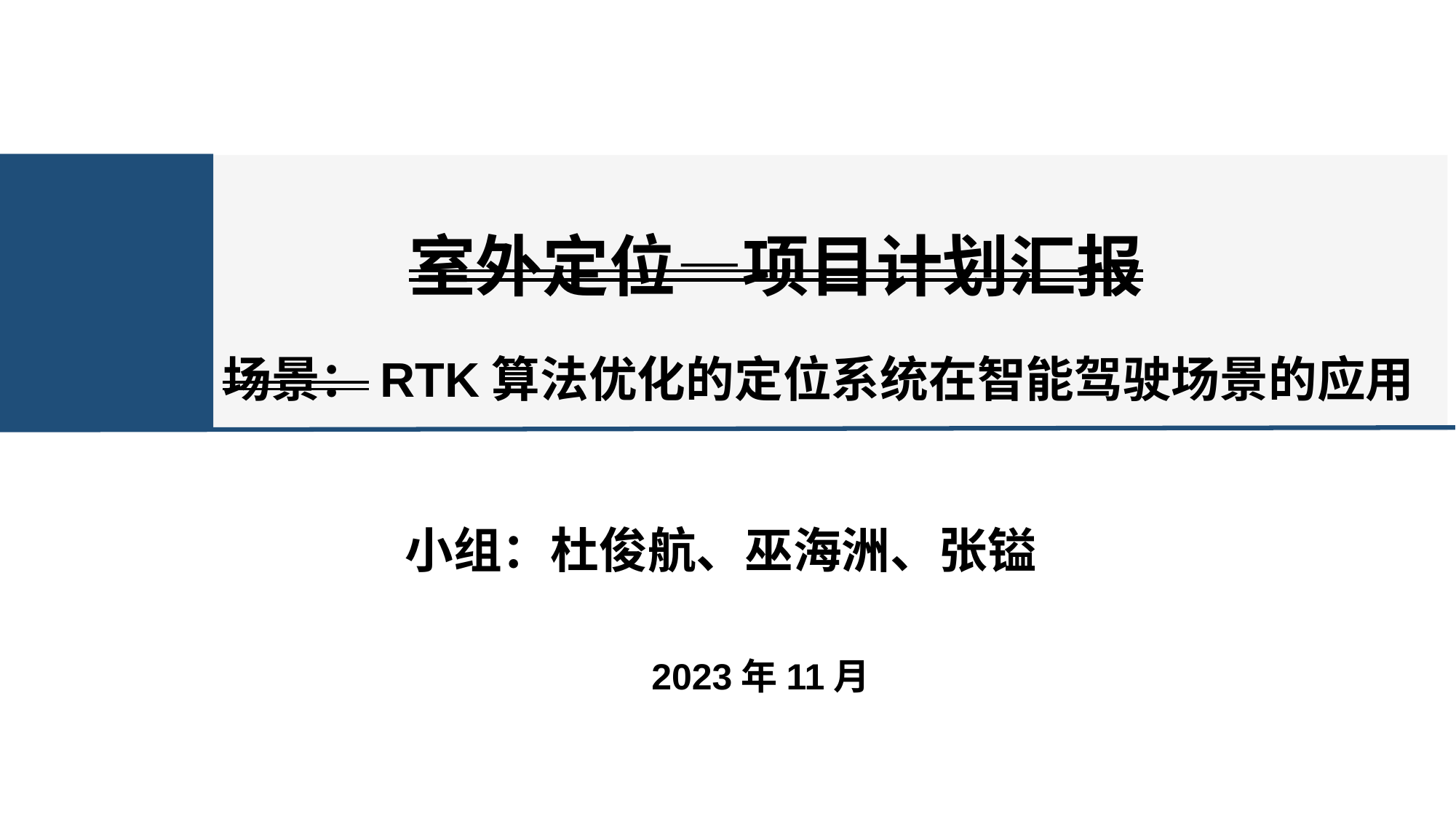

室外定位—项目计划汇报
场景：RTK算法优化的定位系统在智能驾驶场景的应用
小组：杜俊航、巫海洲、张镒
2023年11月